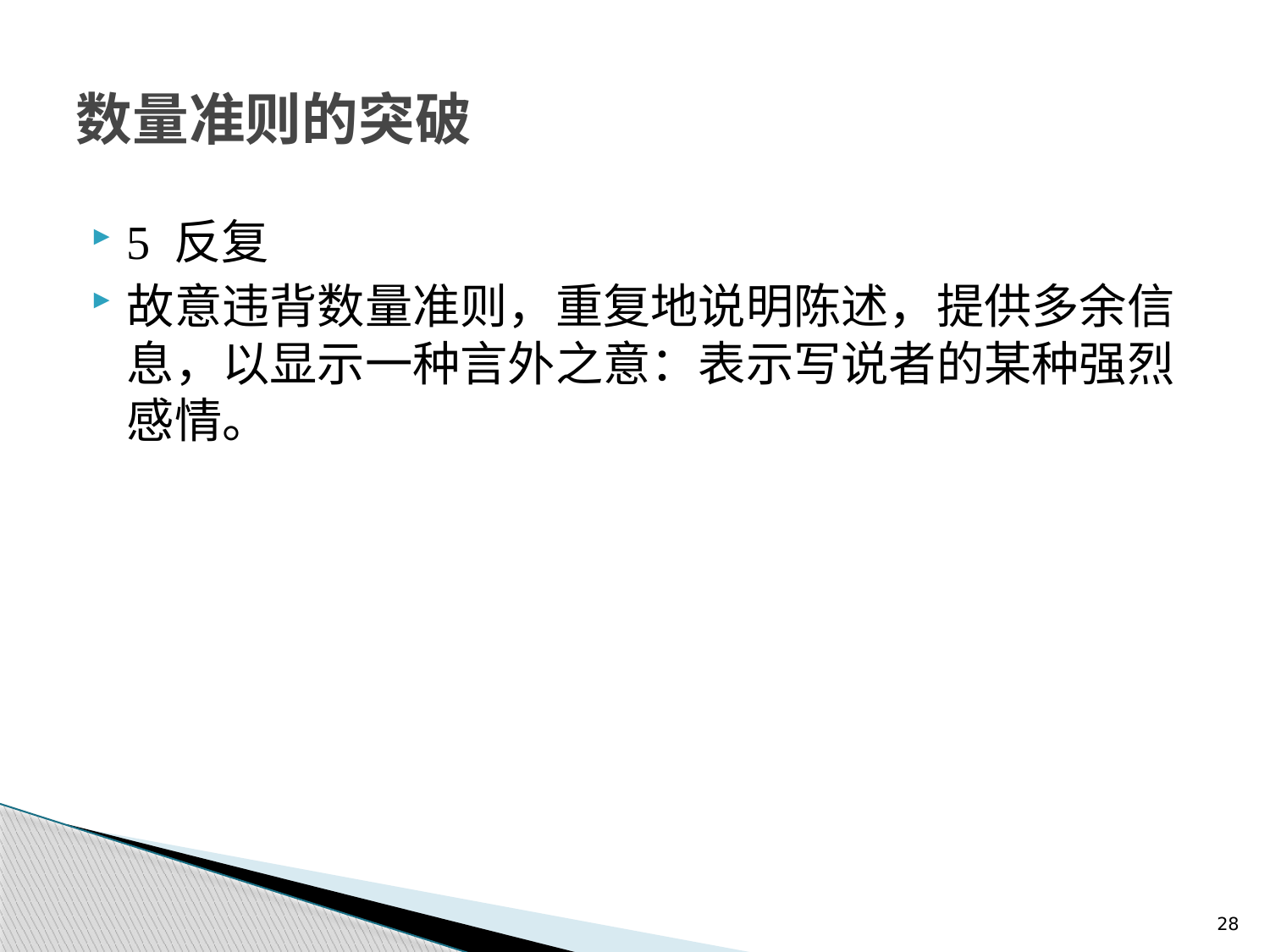

# 数量准则的突破
5 反复
故意违背数量准则，重复地说明陈述，提供多余信息，以显示一种言外之意：表示写说者的某种强烈感情。
28